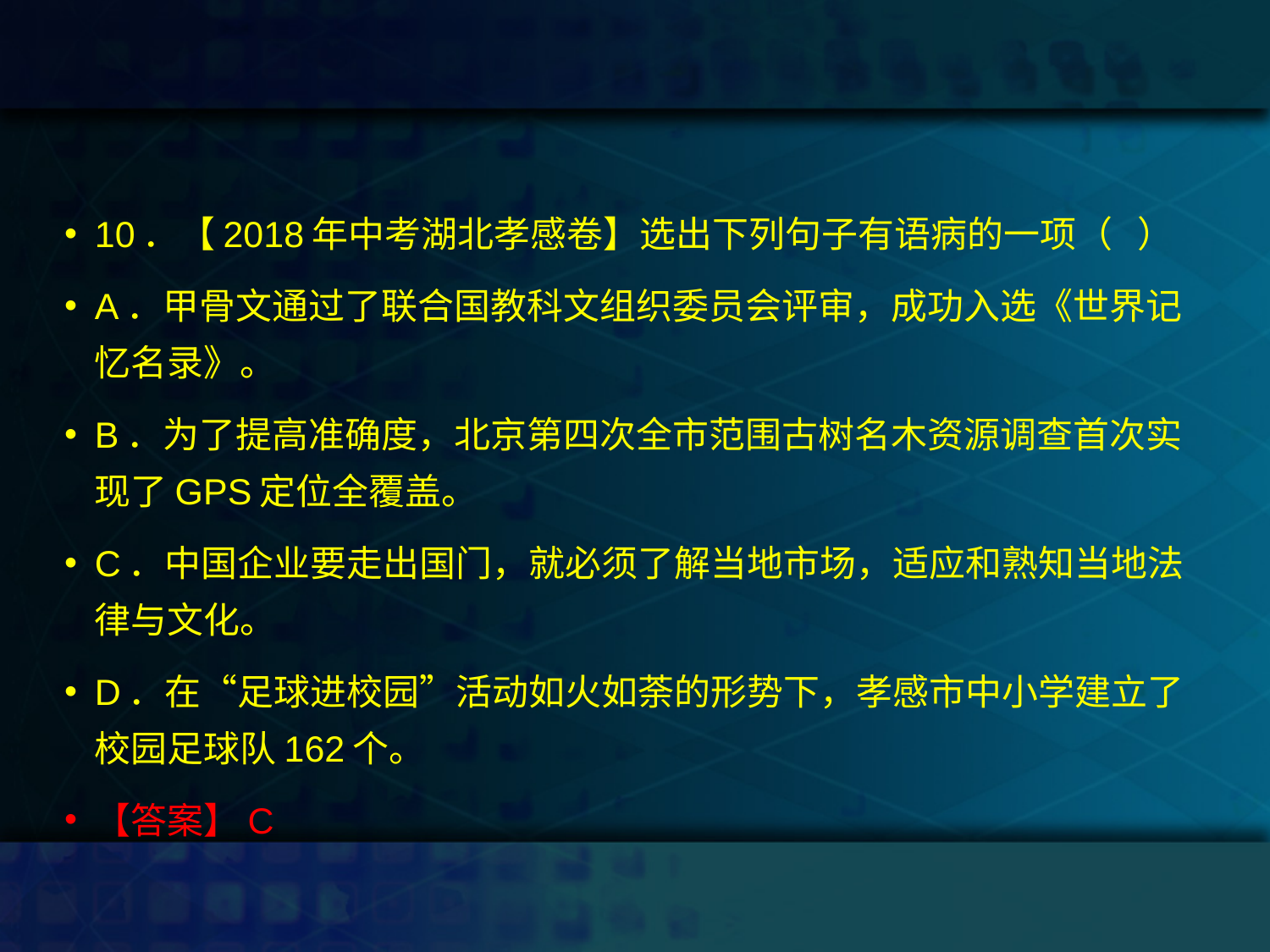

#
10．【2018年中考湖北孝感卷】选出下列句子有语病的一项（   ）
A．甲骨文通过了联合国教科文组织委员会评审，成功入选《世界记忆名录》。
B．为了提高准确度，北京第四次全市范围古树名木资源调查首次实现了GPS定位全覆盖。
C．中国企业要走出国门，就必须了解当地市场，适应和熟知当地法律与文化。
D．在“足球进校园”活动如火如荼的形势下，孝感市中小学建立了校园足球队162个。
【答案】C